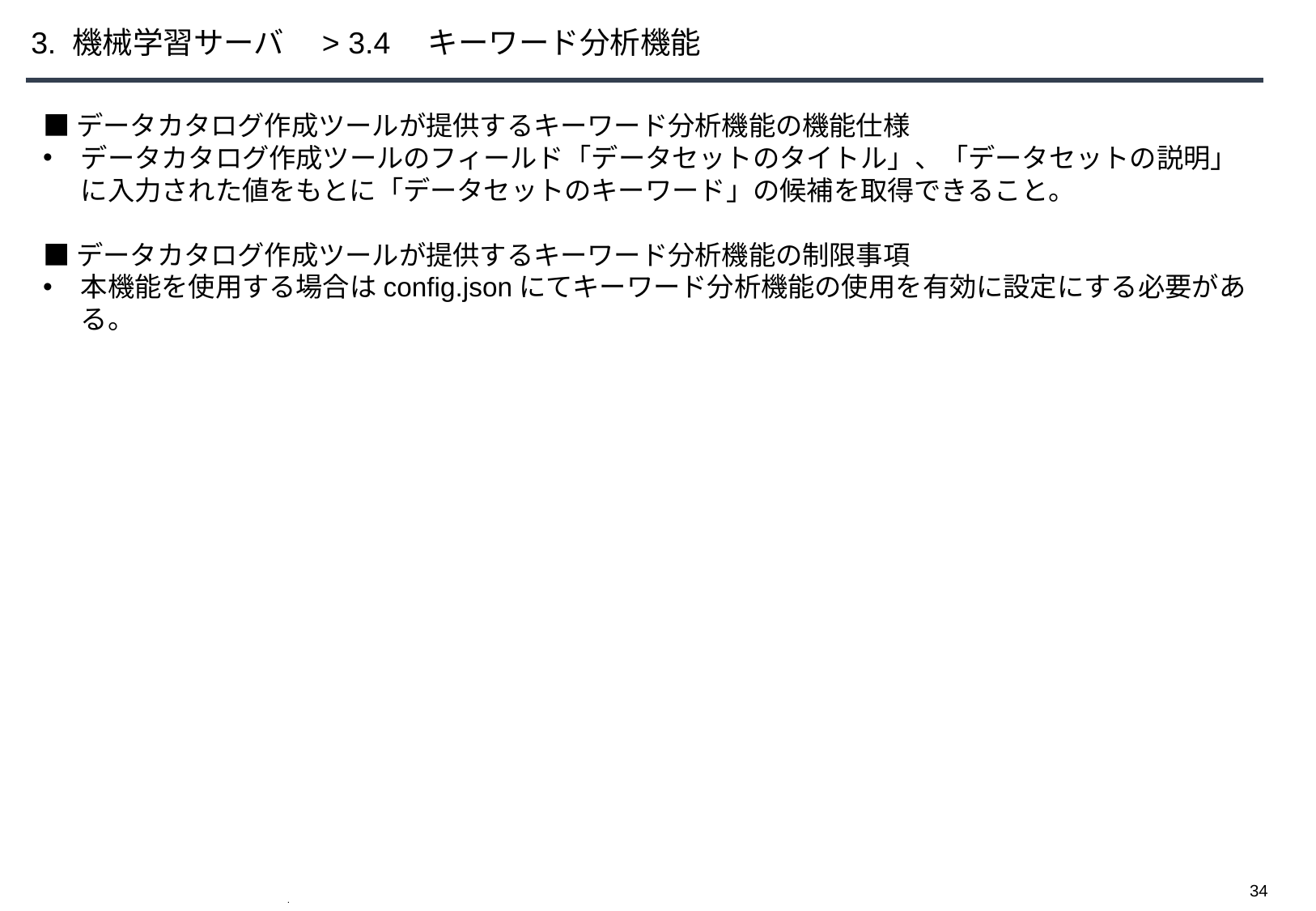

# 3. 機械学習サーバ　> 3.4　キーワード分析機能
■データカタログ作成ツールが提供するキーワード分析機能の機能仕様
データカタログ作成ツールのフィールド「データセットのタイトル」、「データセットの説明」に入力された値をもとに「データセットのキーワード」の候補を取得できること。

■データカタログ作成ツールが提供するキーワード分析機能の制限事項
本機能を使用する場合はconfig.jsonにてキーワード分析機能の使用を有効に設定にする必要がある。